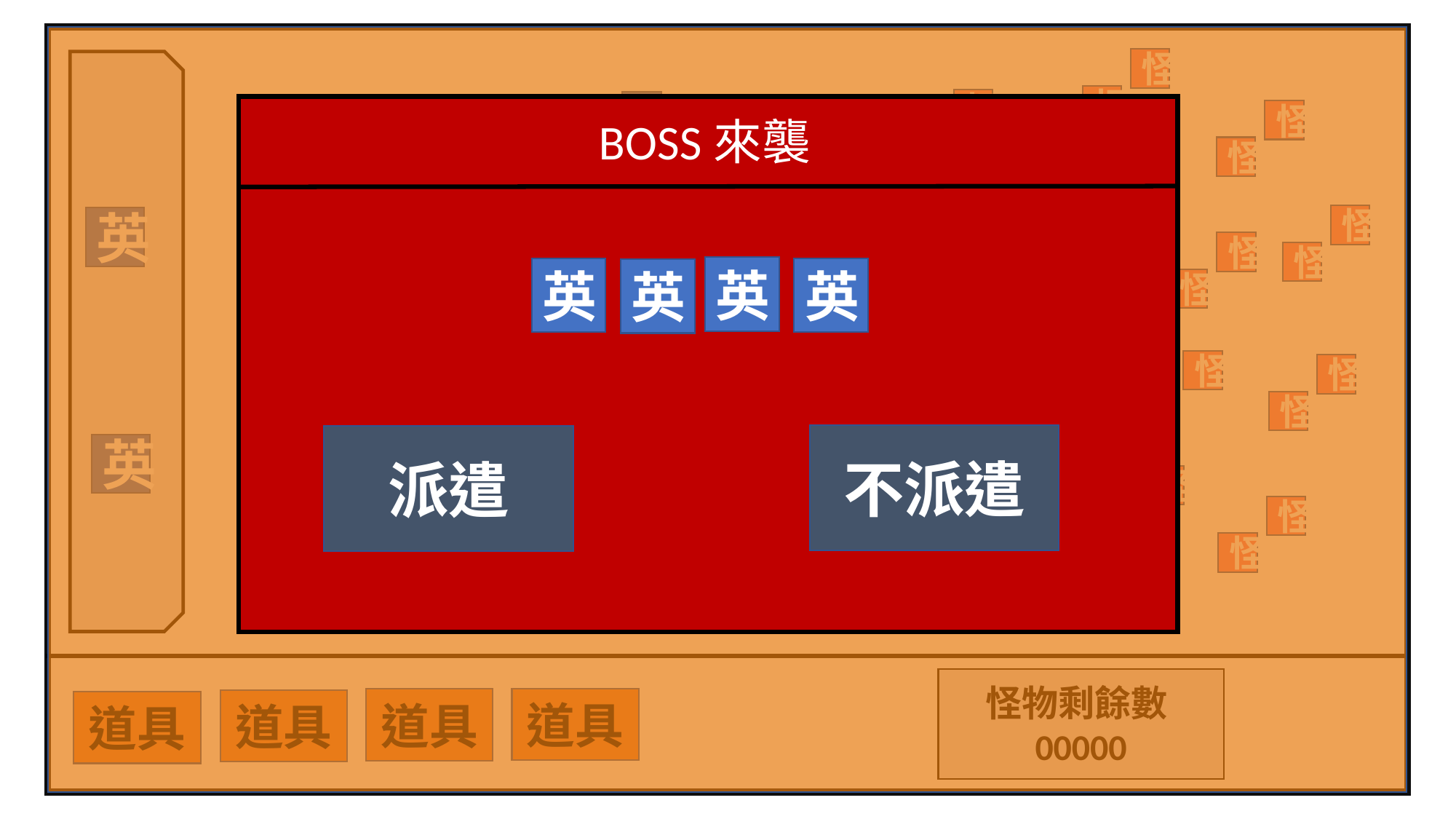

怪
怪
怪
兵

BOSS來襲
怪
怪
怪
怪
怪
英
怪
英
兵
怪
怪
怪
怪
英
英
英
英
兵
怪
怪

怪
兵
怪
怪
怪
英
怪
怪
怪
兵
兵
怪
不派遣
派遣
英
怪
怪
英
怪
怪
怪
怪
兵
怪
怪物剩餘數00000
道具
道具
道具
道具